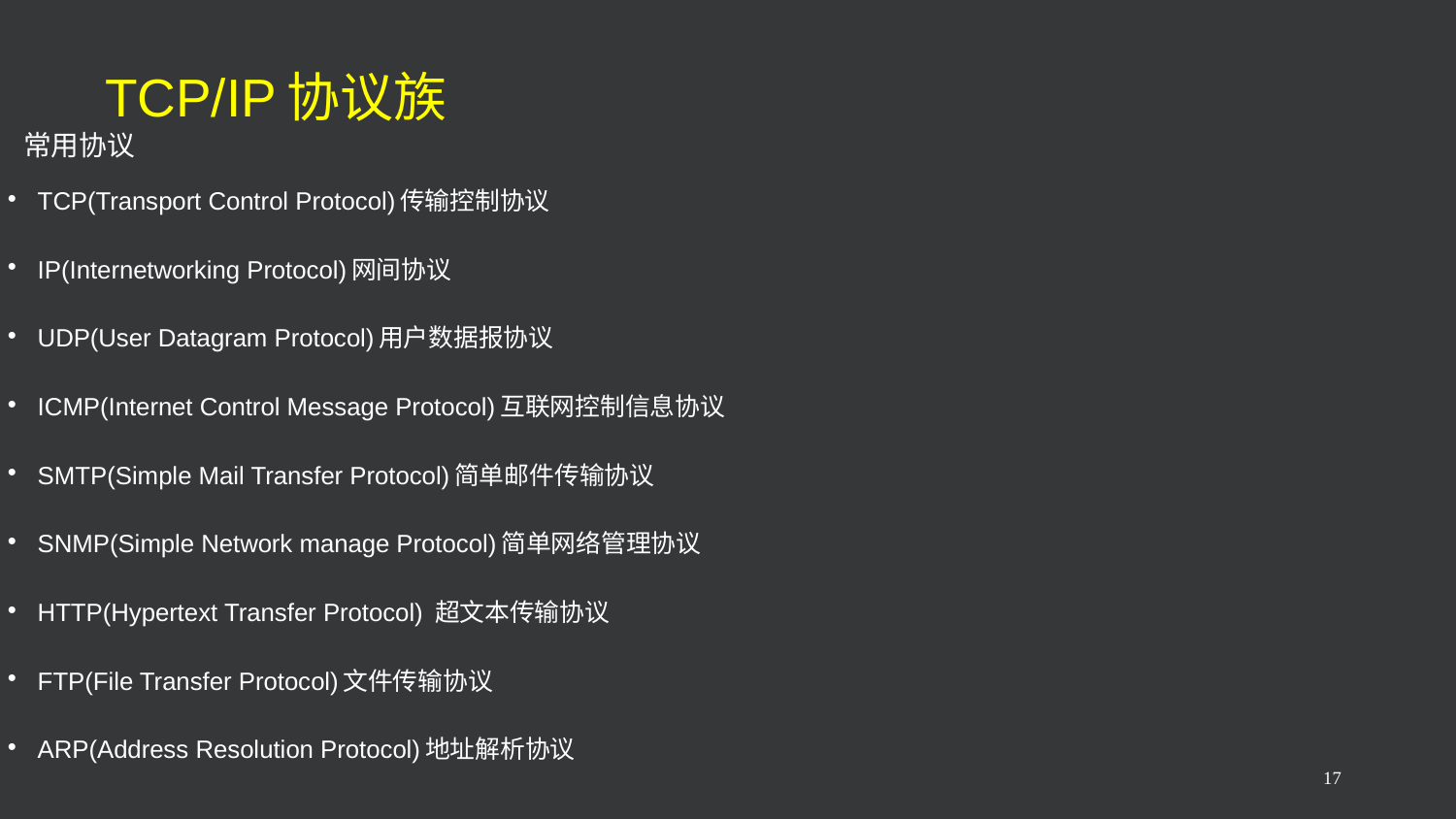

# TCP/IP协议族
   常用协议

TCP(Transport Control Protocol)传输控制协议

IP(Internetworking Protocol)网间协议

UDP(User Datagram Protocol)用户数据报协议

ICMP(Internet Control Message Protocol)互联网控制信息协议

SMTP(Simple Mail Transfer Protocol)简单邮件传输协议

SNMP(Simple Network manage Protocol)简单网络管理协议

HTTP(Hypertext Transfer Protocol) 超文本传输协议

FTP(File Transfer Protocol)文件传输协议

ARP(Address Resolution Protocol)地址解析协议

17